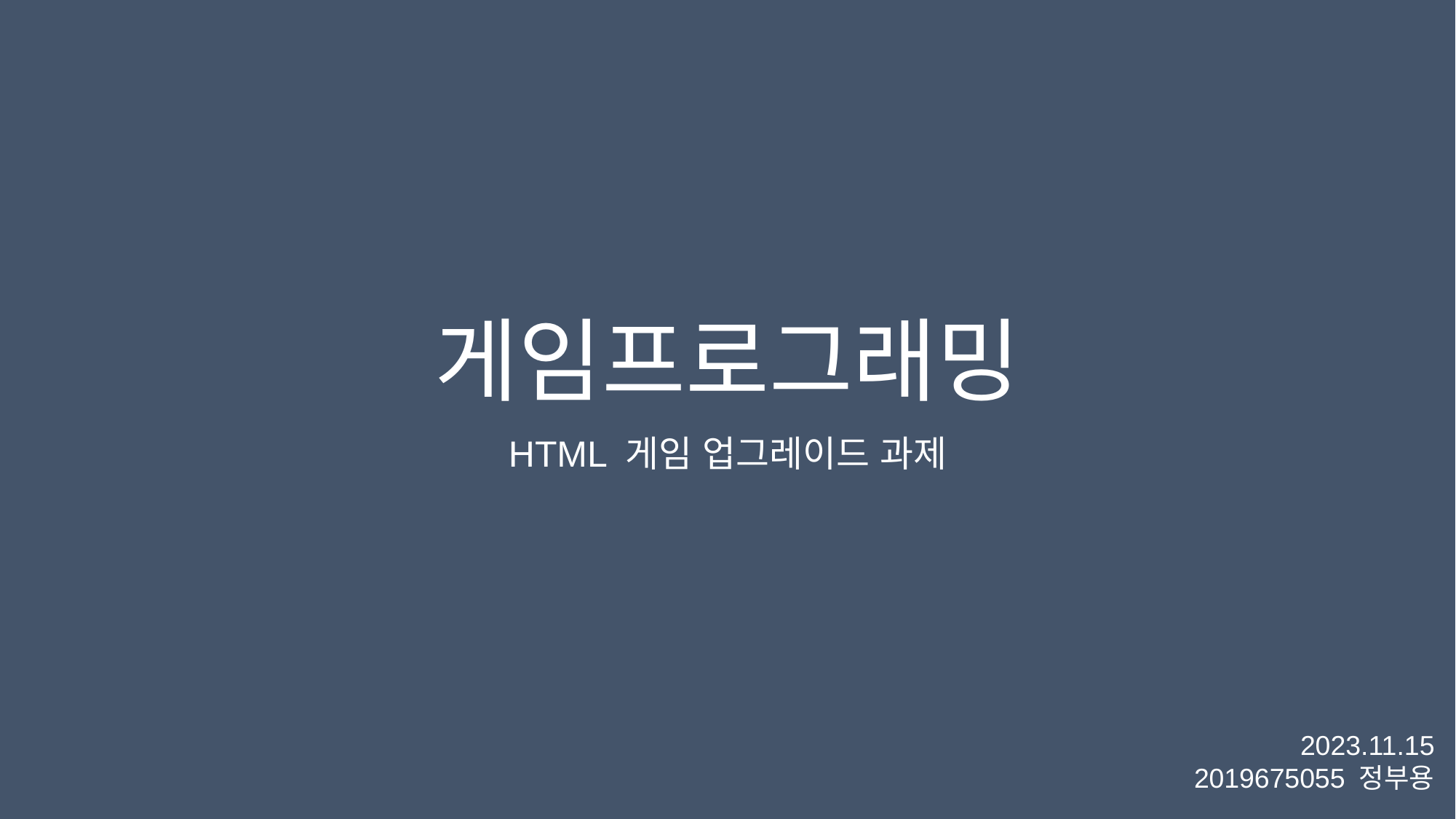

# 게임프로그래밍
HTML 게임 업그레이드 과제
2023.11.15
2019675055 정부용